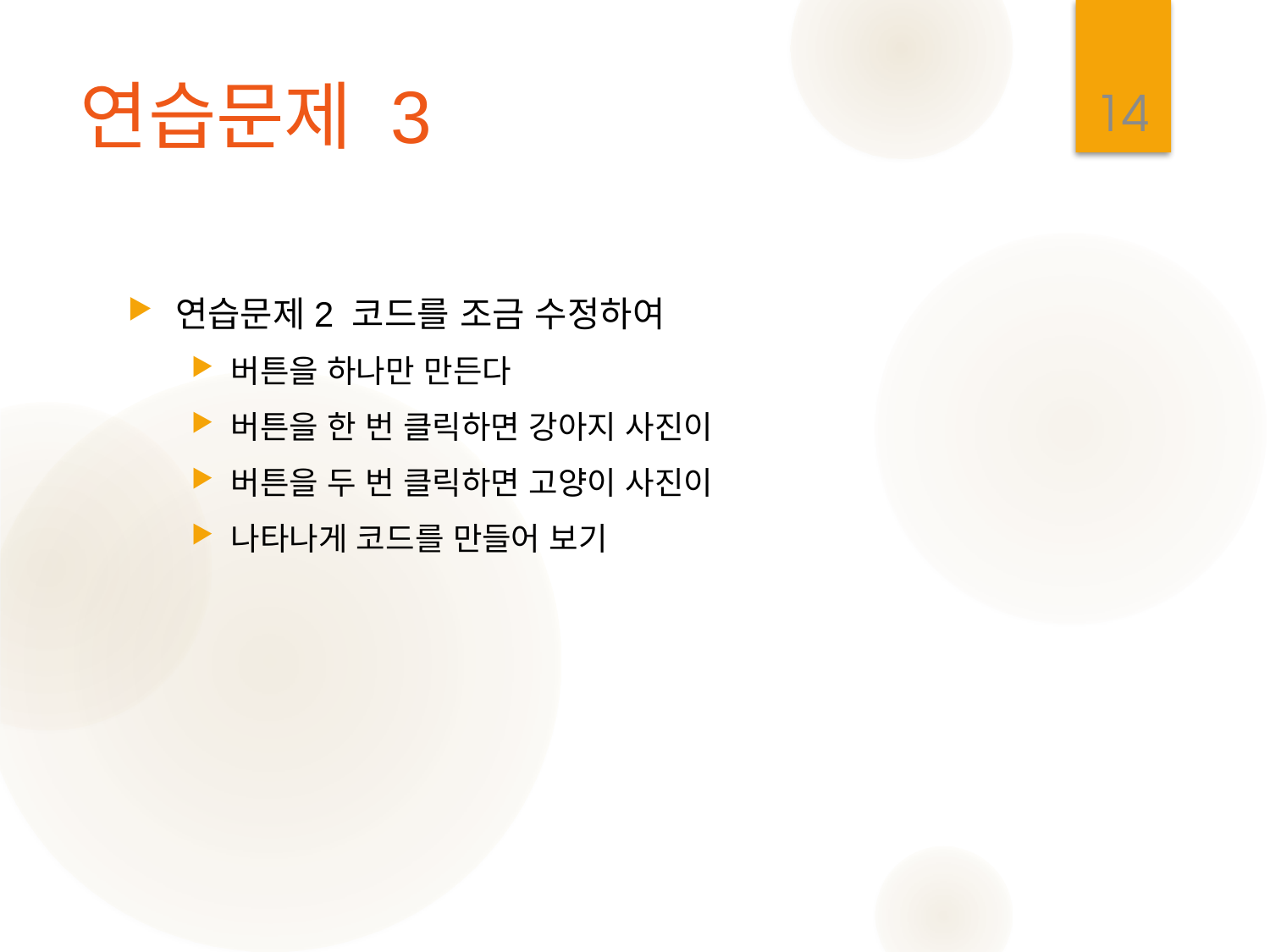

14
# 연습문제 3
연습문제2 코드를 조금 수정하여
버튼을 하나만 만든다
버튼을 한 번 클릭하면 강아지 사진이
버튼을 두 번 클릭하면 고양이 사진이
나타나게 코드를 만들어 보기